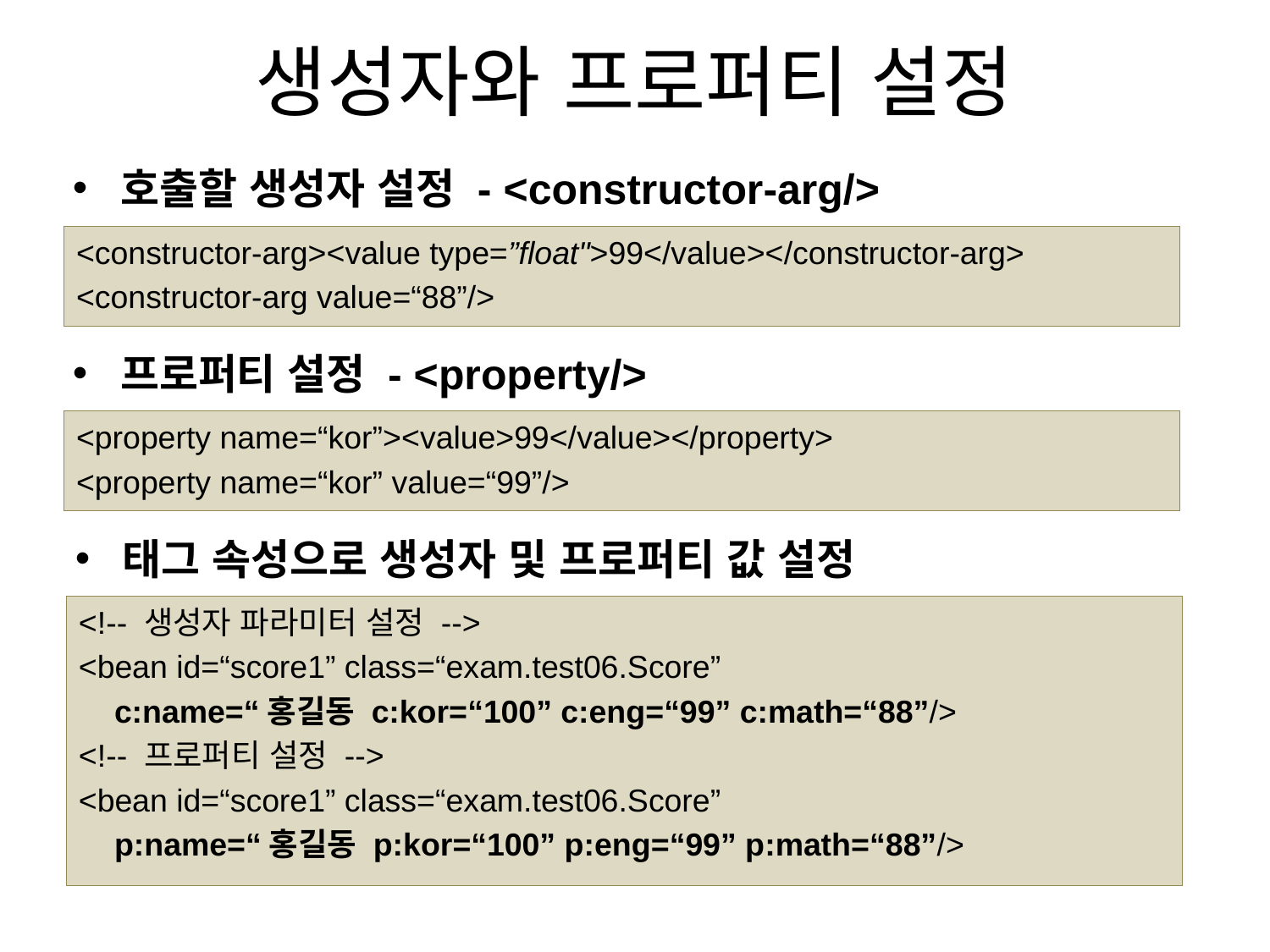

# 생성자와 프로퍼티 설정
호출할 생성자 설정 - <constructor-arg/>
<constructor-arg><value type=”float">99</value></constructor-arg>
<constructor-arg value=“88”/>
프로퍼티 설정 - <property/>
<property name=“kor”><value>99</value></property>
<property name=“kor” value=“99”/>
태그 속성으로 생성자 및 프로퍼티 값 설정
<!-- 생성자 파라미터 설정 -->
<bean id=“score1” class=“exam.test06.Score”
    c:name=“홍길동 c:kor=“100” c:eng=“99” c:math=“88”/>
<!-- 프로퍼티 설정 -->
<bean id=“score1” class=“exam.test06.Score”
    p:name=“홍길동 p:kor=“100” p:eng=“99” p:math=“88”/>